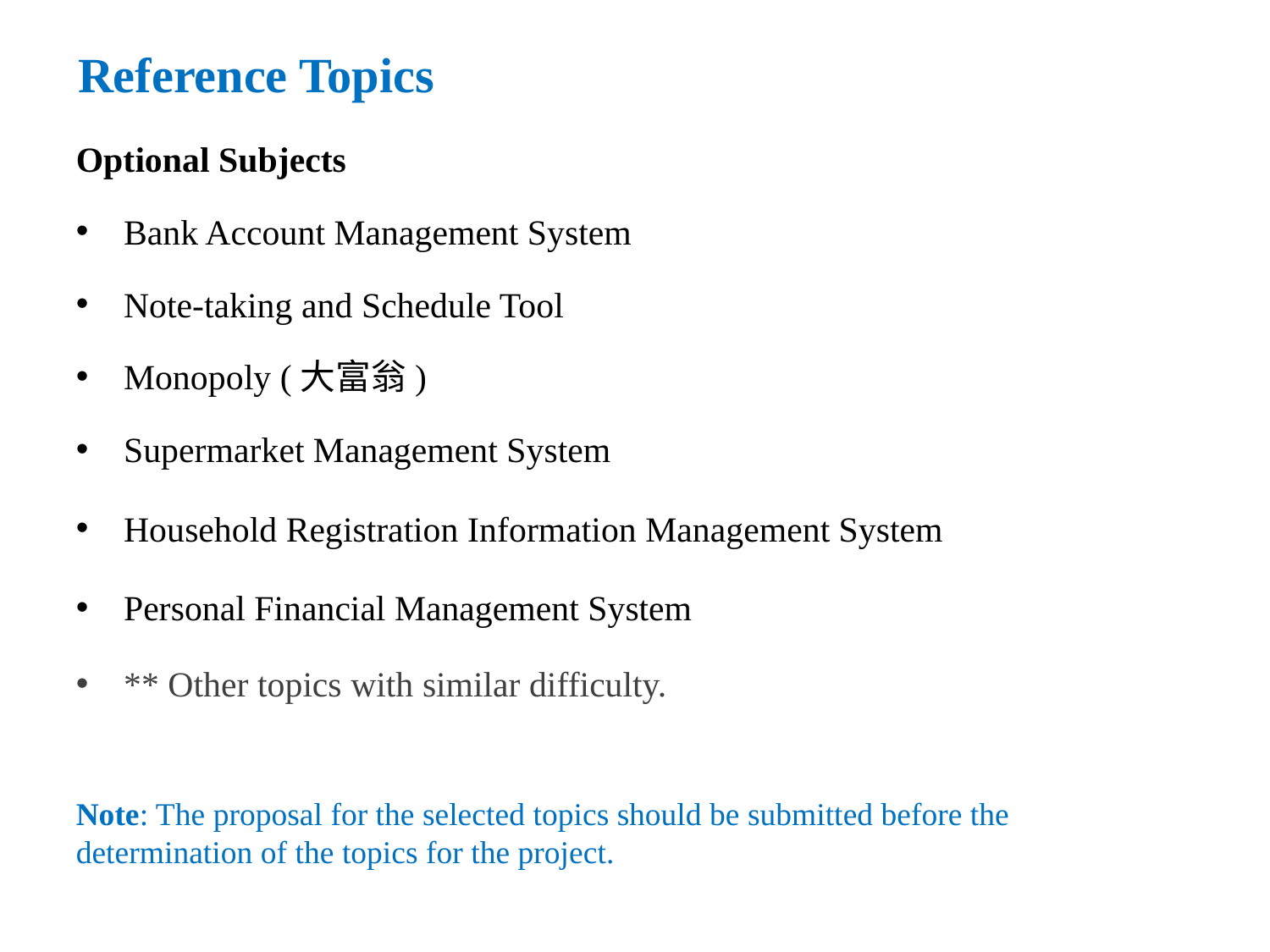

Reference Topics
Optional Subjects
Bank Account Management System
Note-taking and Schedule Tool
Monopoly (大富翁)
Supermarket Management System
Household Registration Information Management System
Personal Financial Management System
** Other topics with similar difficulty.
Note: The proposal for the selected topics should be submitted before the determination of the topics for the project.